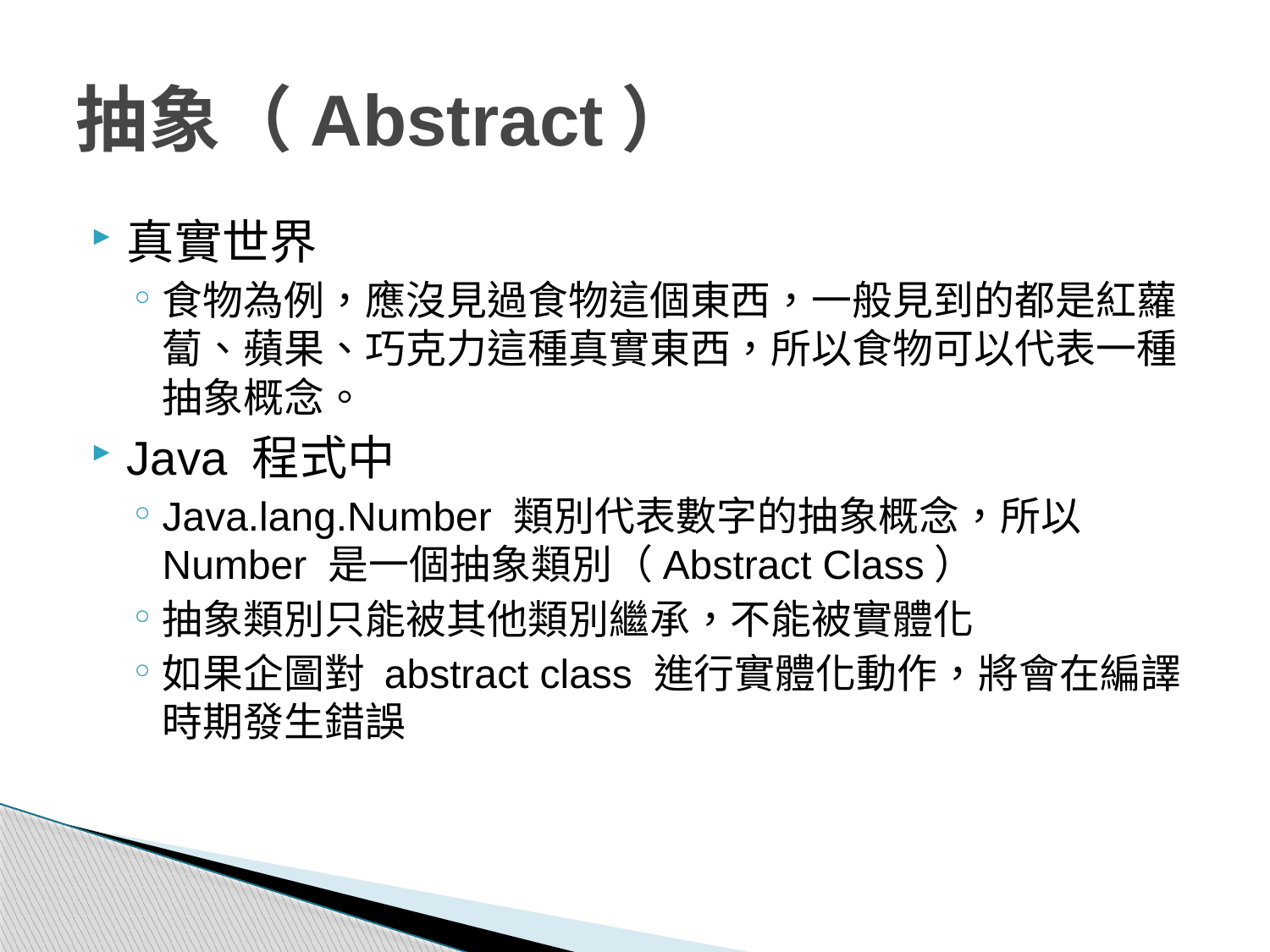

# 抽象（Abstract）
真實世界
食物為例，應沒見過食物這個東西，一般見到的都是紅蘿蔔、蘋果、巧克力這種真實東西，所以食物可以代表一種抽象概念。
Java 程式中
Java.lang.Number 類別代表數字的抽象概念，所以 Number 是一個抽象類別（Abstract Class）
抽象類別只能被其他類別繼承，不能被實體化
如果企圖對 abstract class 進行實體化動作，將會在編譯時期發生錯誤